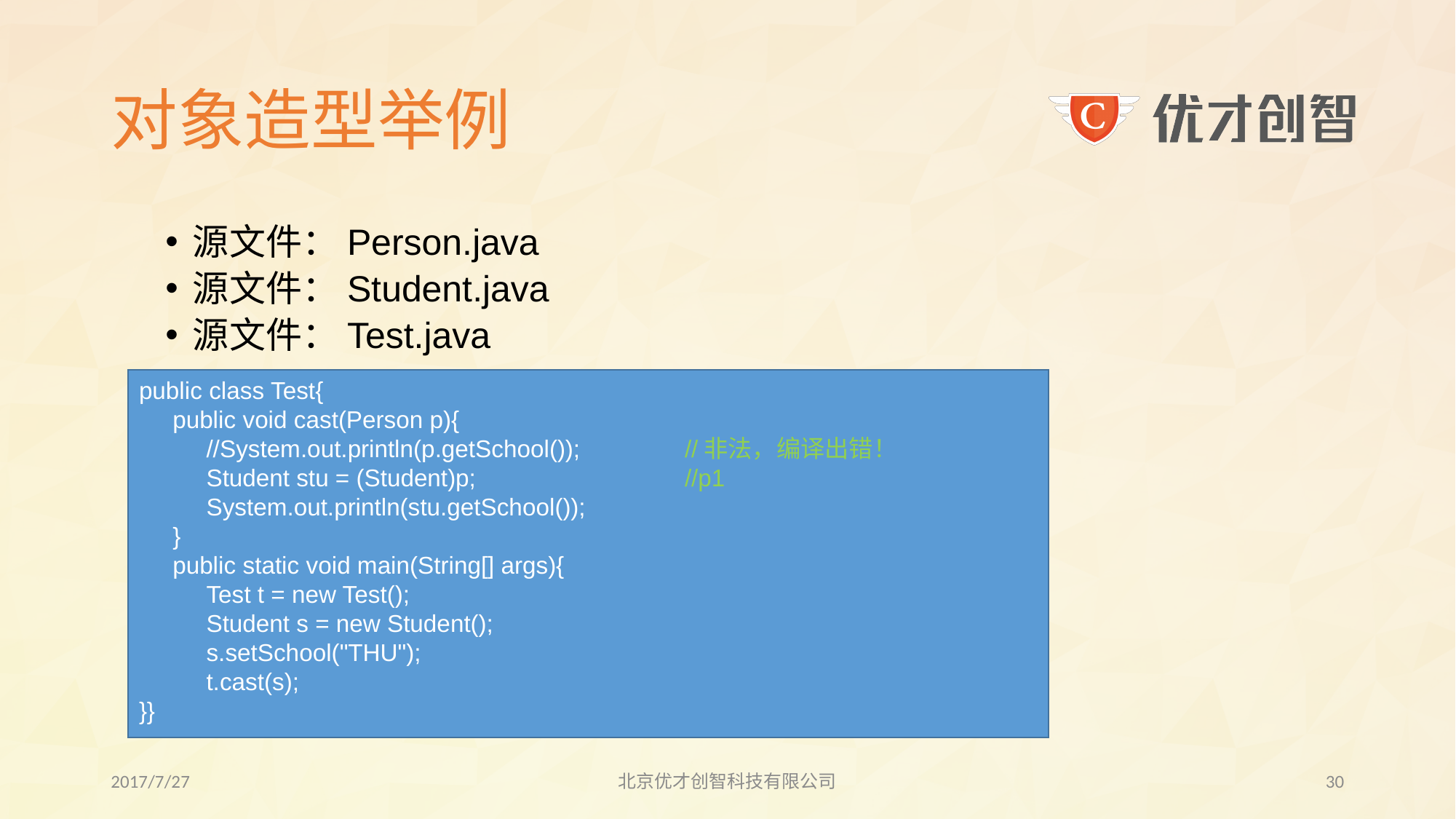

# 对象造型举例
源文件：Person.java
源文件：Student.java
源文件：Test.java
public class Test{
     public void cast(Person p){
          //System.out.println(p.getSchool());    	//非法，编译出错！
          Student stu = (Student)p; 		//p1
          System.out.println(stu.getSchool());
     }
     public static void main(String[] args){
          Test t = new Test();
          Student s = new Student();
          s.setSchool("THU");
          t.cast(s);
}}
2017/7/27
北京优才创智科技有限公司
30